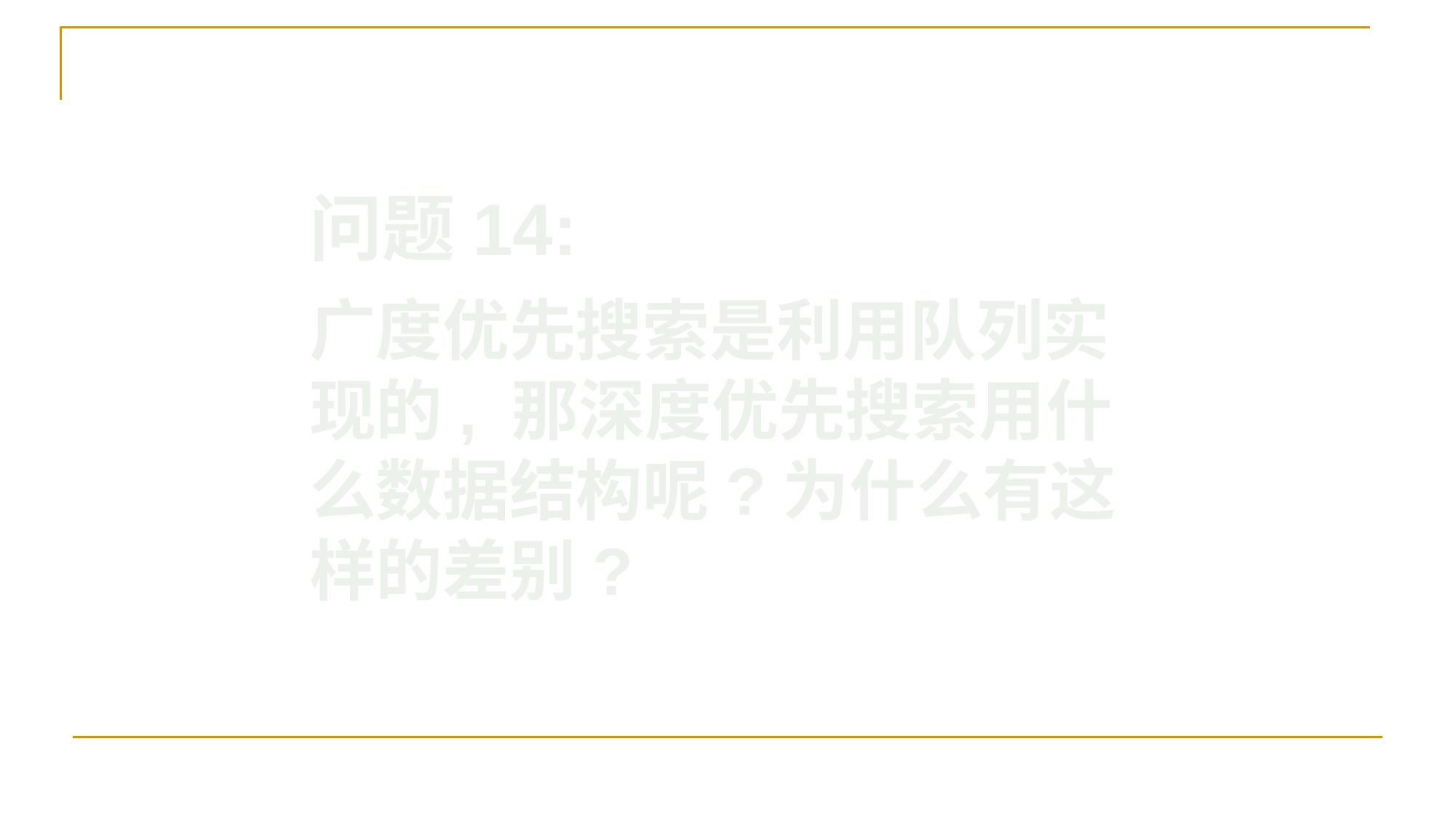

问题14:
广度优先搜索是利用队列实现的, 那深度优先搜索用什么数据结构呢?为什么有这样的差别?